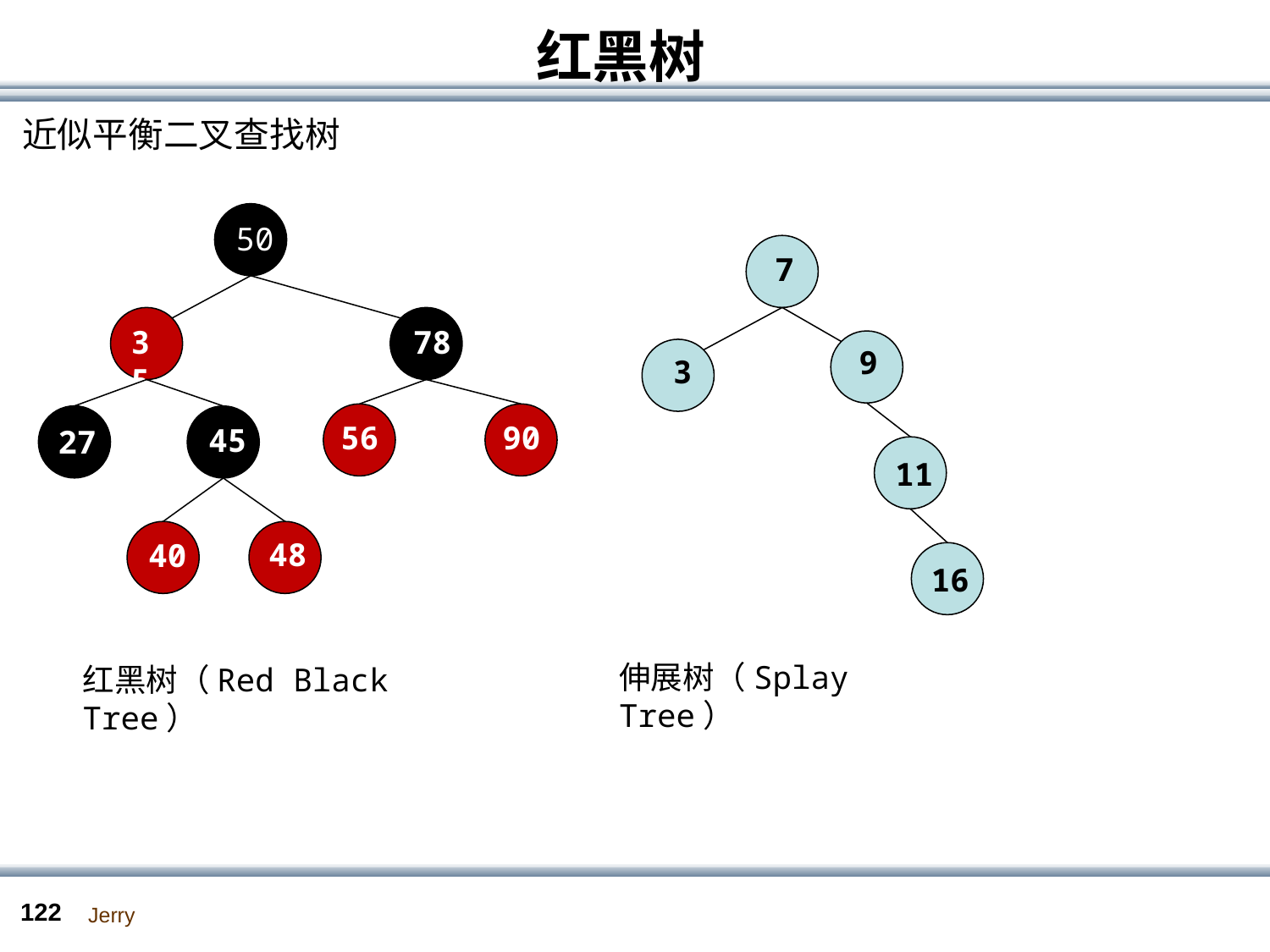

# 红黑树
近似平衡二叉查找树

50

7

35
78

9

3

56
90
45
27

11

48
40

16
伸展树（Splay Tree）
红黑树（Red Black Tree）